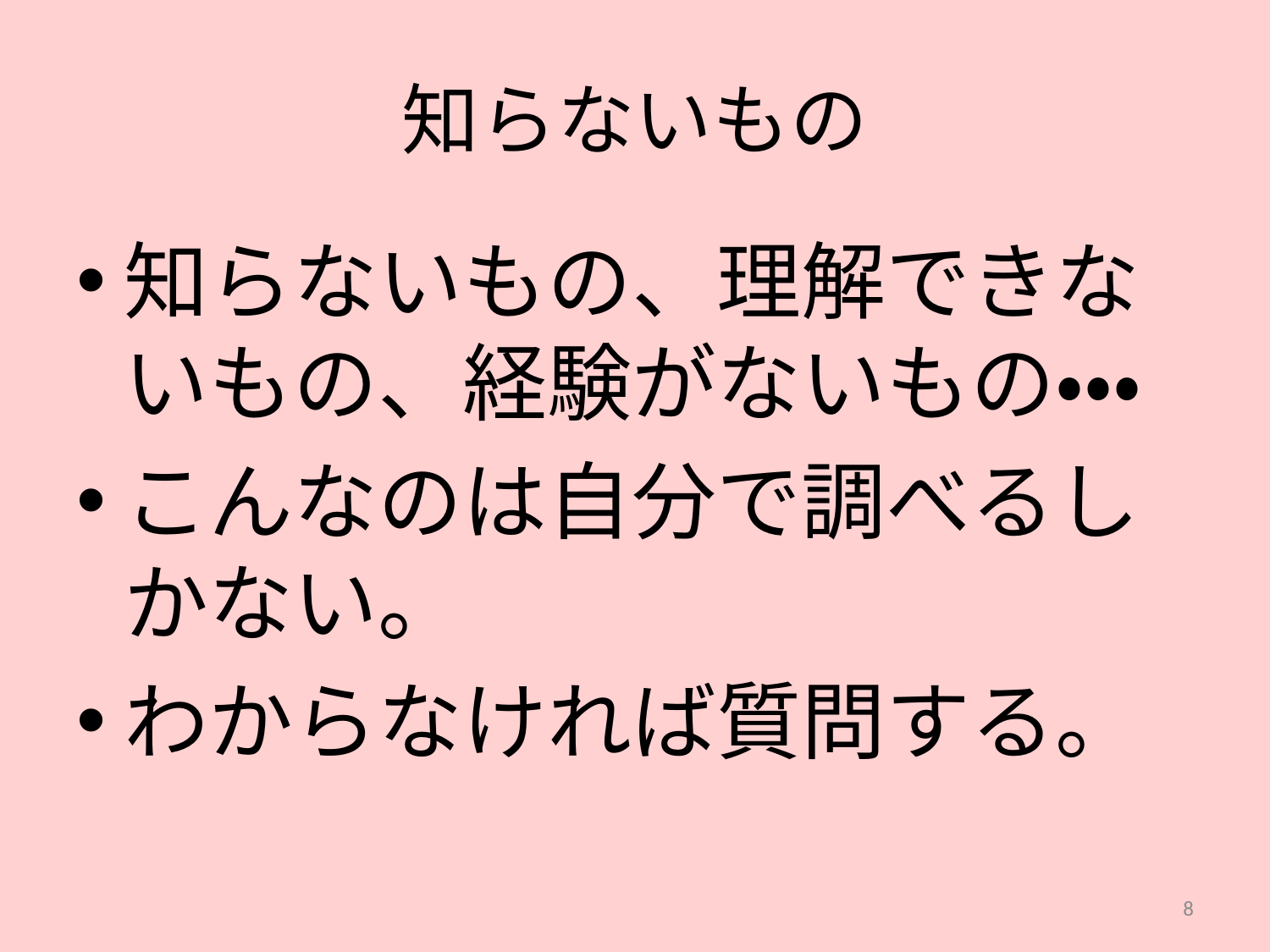

# 知らないもの
知らないもの、理解できないもの、経験がないもの・・・
こんなのは自分で調べるしかない。
わからなければ質問する。
8